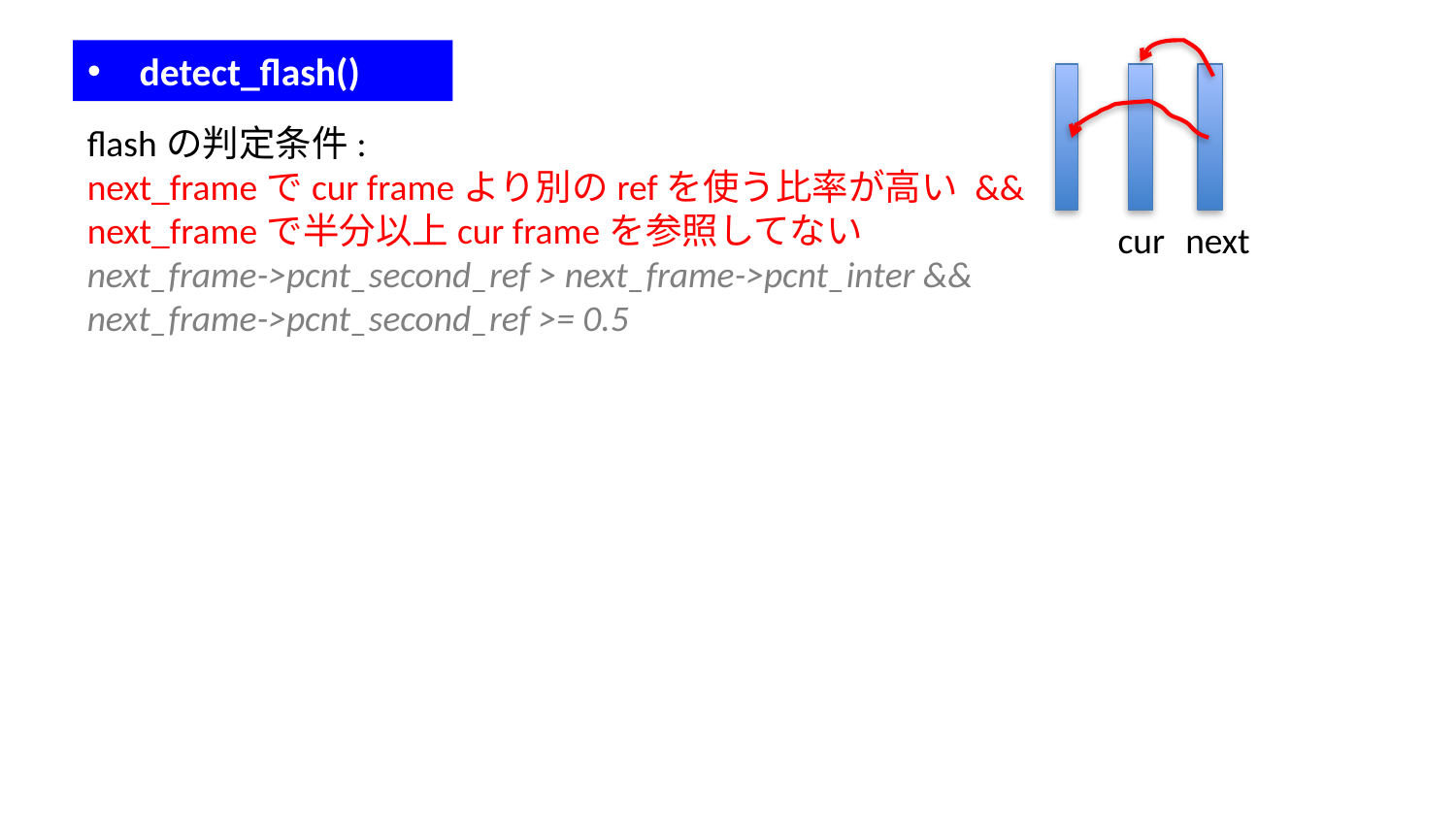

detect_flash()

flashの判定条件:
next_frameでcur frameより別のrefを使う比率が高い &&
next_frameで半分以上cur frameを参照してない
next_frame->pcnt_second_ref > next_frame->pcnt_inter &&
next_frame->pcnt_second_ref >= 0.5
cur
next